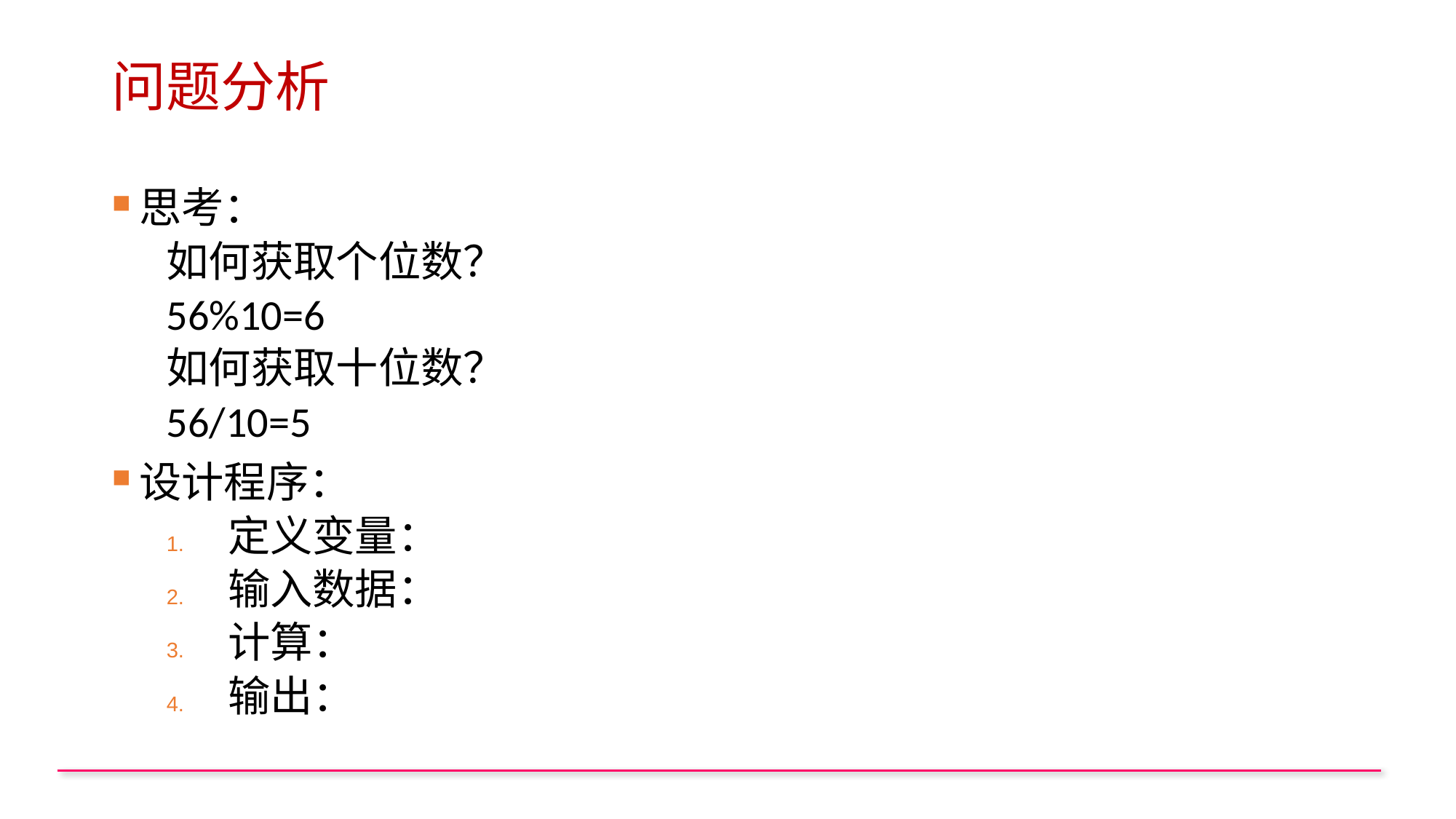

# 问题分析
思考：
如何获取个位数？
56%10=6
如何获取十位数？
56/10=5
设计程序：
定义变量：
输入数据：
计算：
输出：